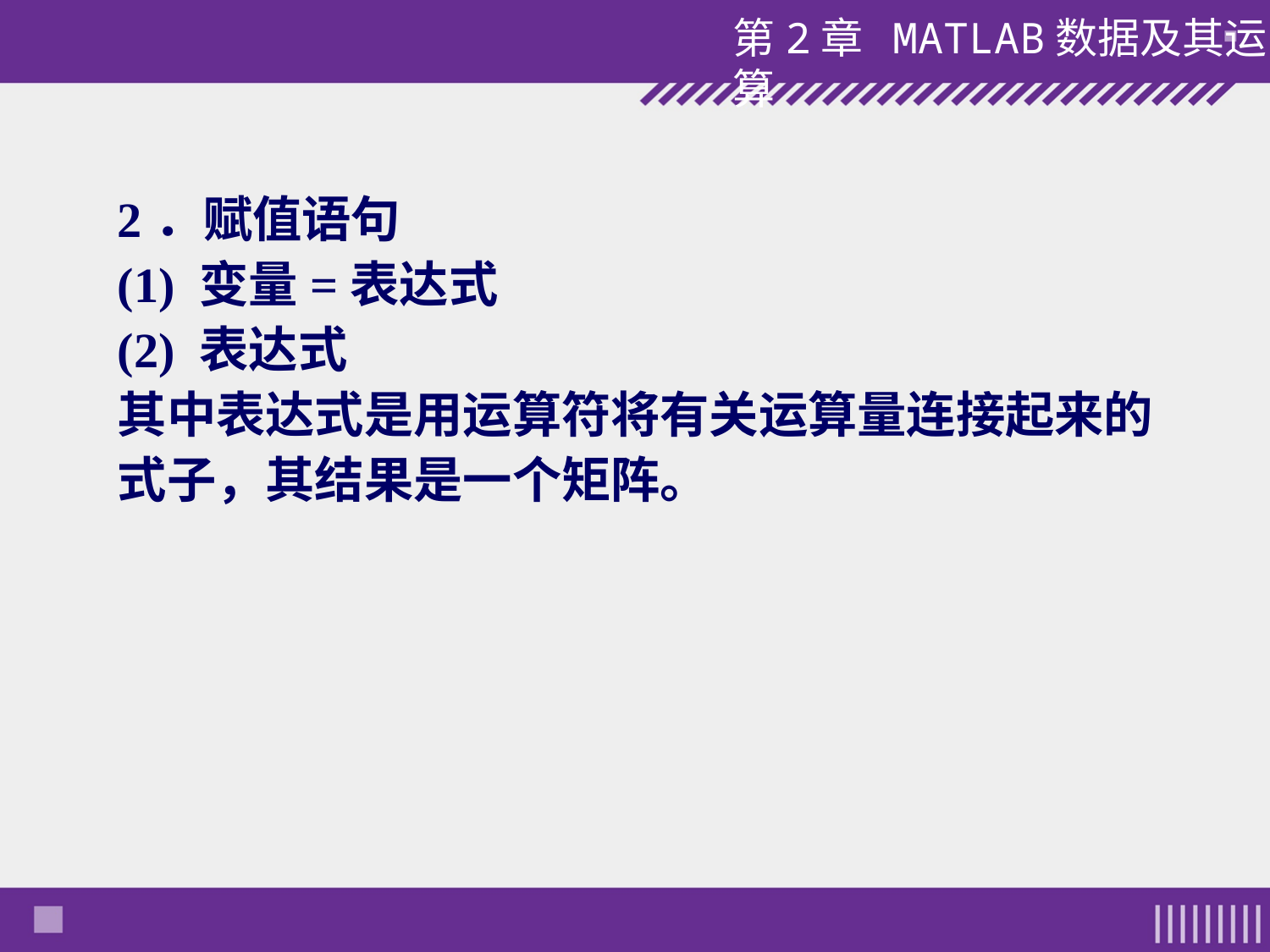

2．赋值语句
(1) 变量=表达式
(2) 表达式
其中表达式是用运算符将有关运算量连接起来的式子，其结果是一个矩阵。